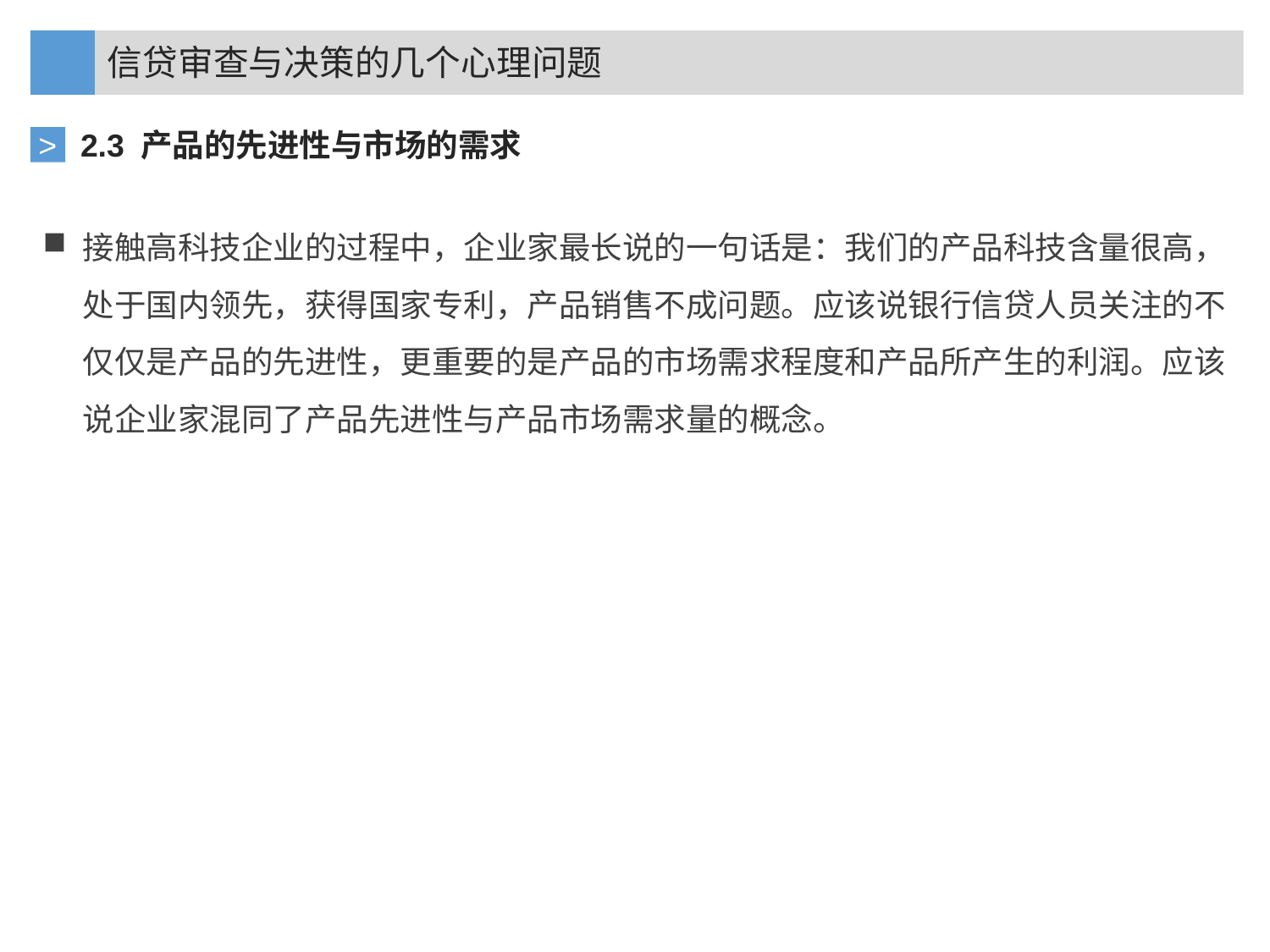

信贷审查与决策的几个心理问题
2.3 产品的先进性与市场的需求
>
接触高科技企业的过程中，企业家最长说的一句话是：我们的产品科技含量很高，处于国内领先，获得国家专利，产品销售不成问题。应该说银行信贷人员关注的不仅仅是产品的先进性，更重要的是产品的市场需求程度和产品所产生的利润。应该说企业家混同了产品先进性与产品市场需求量的概念。